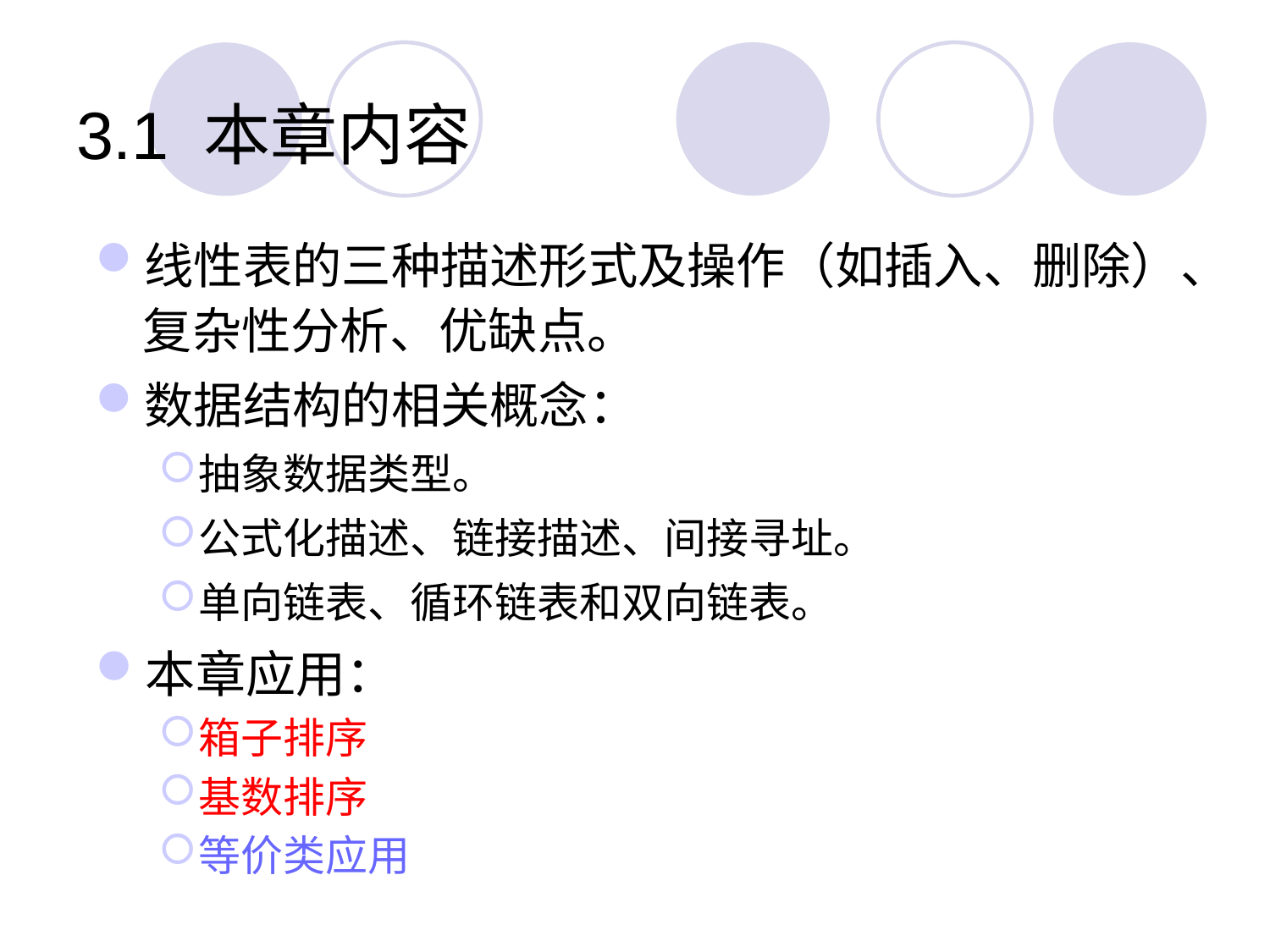

# 3.1	本章内容
线性表的三种描述形式及操作（如插入、删除）、复杂性分析、优缺点。
数据结构的相关概念：
抽象数据类型。
公式化描述、链接描述、间接寻址。
单向链表、循环链表和双向链表。
本章应用：
箱子排序
基数排序
等价类应用

5